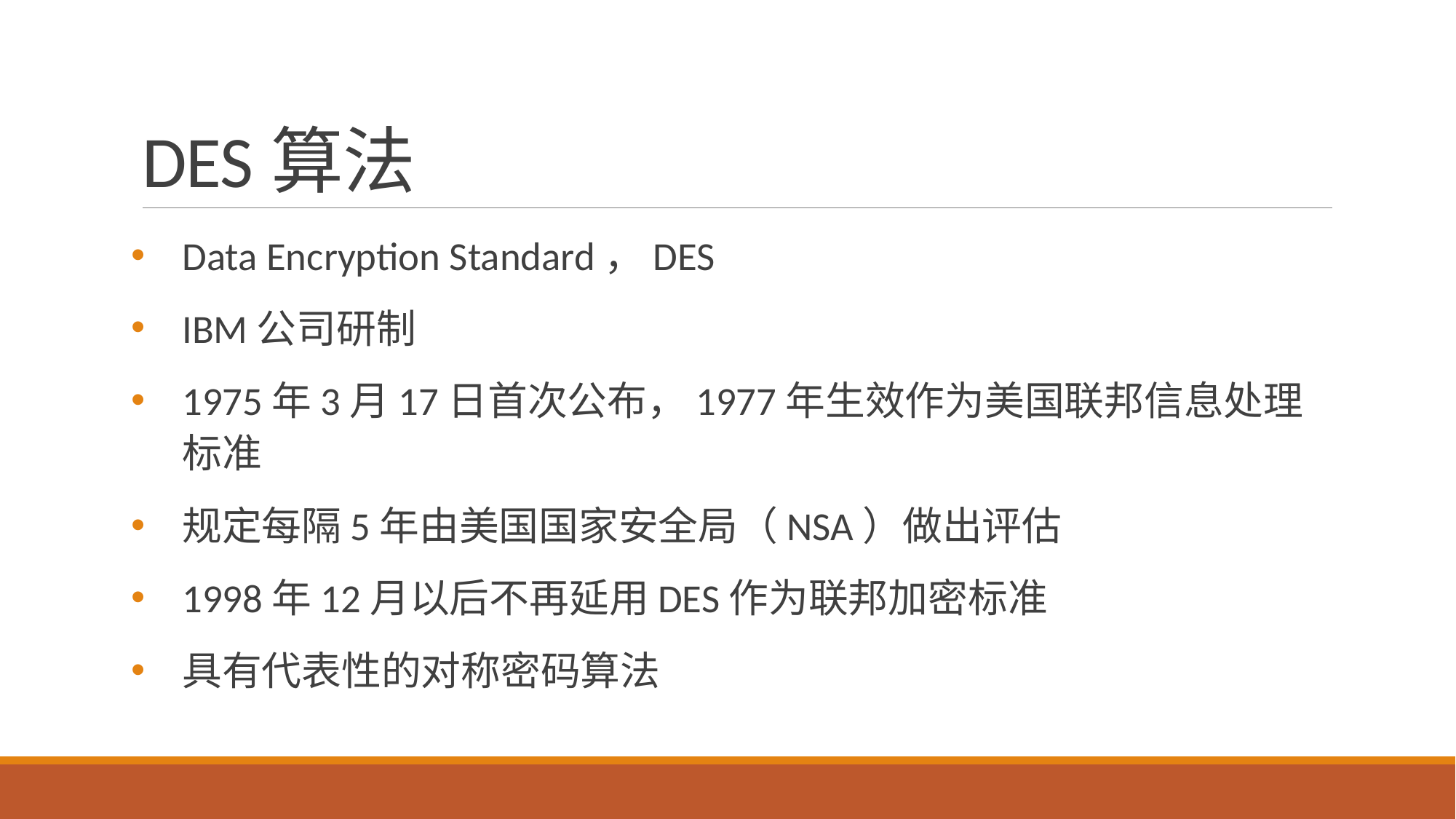

# DES算法
Data Encryption Standard，DES
IBM公司研制
1975年3月17日首次公布，1977年生效作为美国联邦信息处理标准
规定每隔5年由美国国家安全局（NSA）做出评估
1998年12月以后不再延用DES作为联邦加密标准
具有代表性的对称密码算法